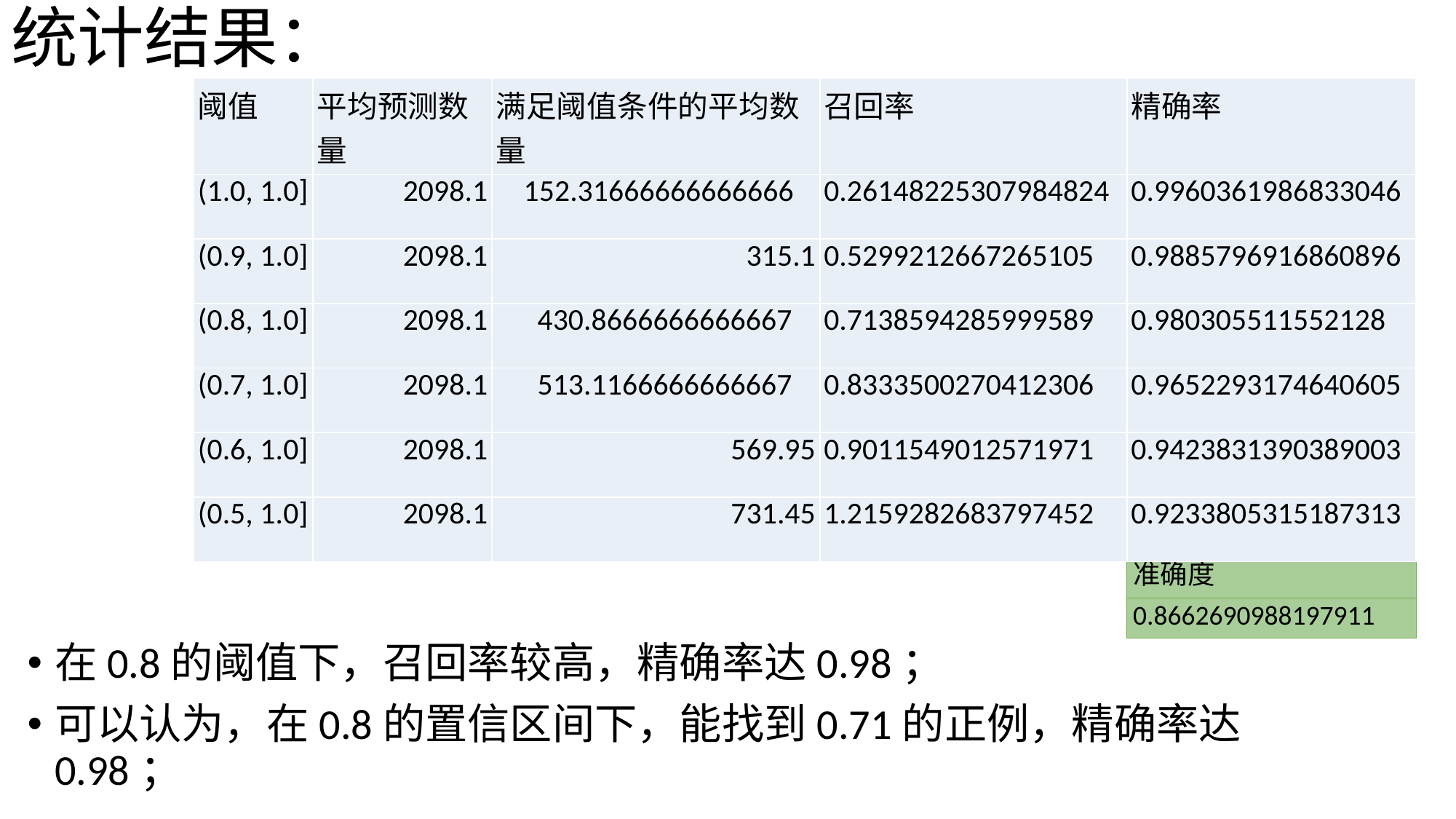

# 统计结果：
| 阈值 | 平均预测数量 | 满足阈值条件的平均数量 | 召回率 | 精确率 |
| --- | --- | --- | --- | --- |
| (1.0, 1.0] | 2098.1 | 152.31666666666666 | 0.26148225307984824 | 0.9960361986833046 |
| (0.9, 1.0] | 2098.1 | 315.1 | 0.5299212667265105 | 0.9885796916860896 |
| (0.8, 1.0] | 2098.1 | 430.8666666666667 | 0.7138594285999589 | 0.980305511552128 |
| (0.7, 1.0] | 2098.1 | 513.1166666666667 | 0.8333500270412306 | 0.9652293174640605 |
| (0.6, 1.0] | 2098.1 | 569.95 | 0.9011549012571971 | 0.9423831390389003 |
| (0.5, 1.0] | 2098.1 | 731.45 | 1.2159282683797452 | 0.9233805315187313 |
| 准确度 |
| --- |
| 0.8662690988197911 |
在0.8的阈值下，召回率较高，精确率达0.98；
可以认为，在0.8的置信区间下，能找到0.71的正例，精确率达0.98；